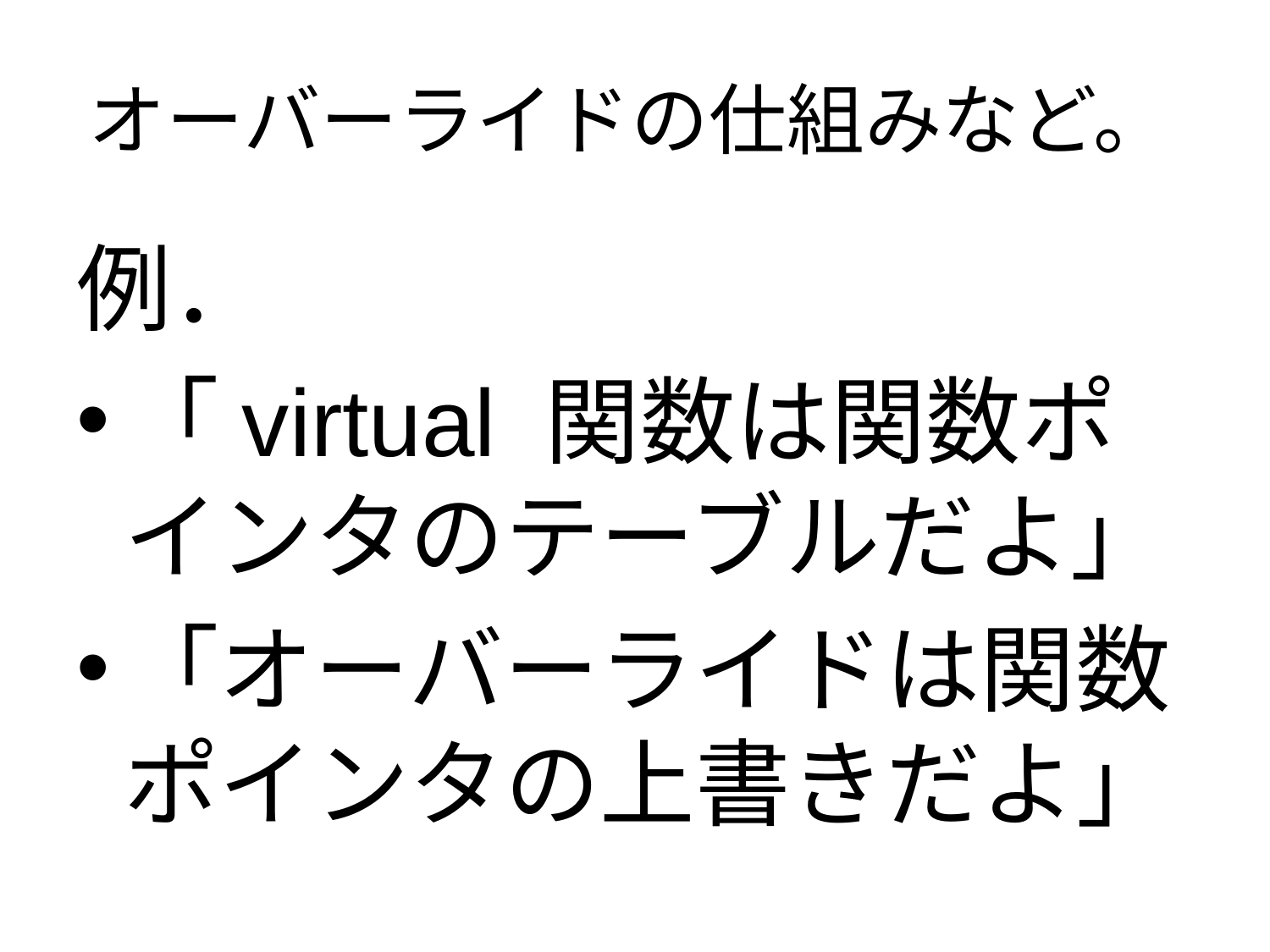

# オーバーライドの仕組みなど。
例．
「virtual 関数は関数ポインタのテーブルだよ」
「オーバーライドは関数ポインタの上書きだよ」